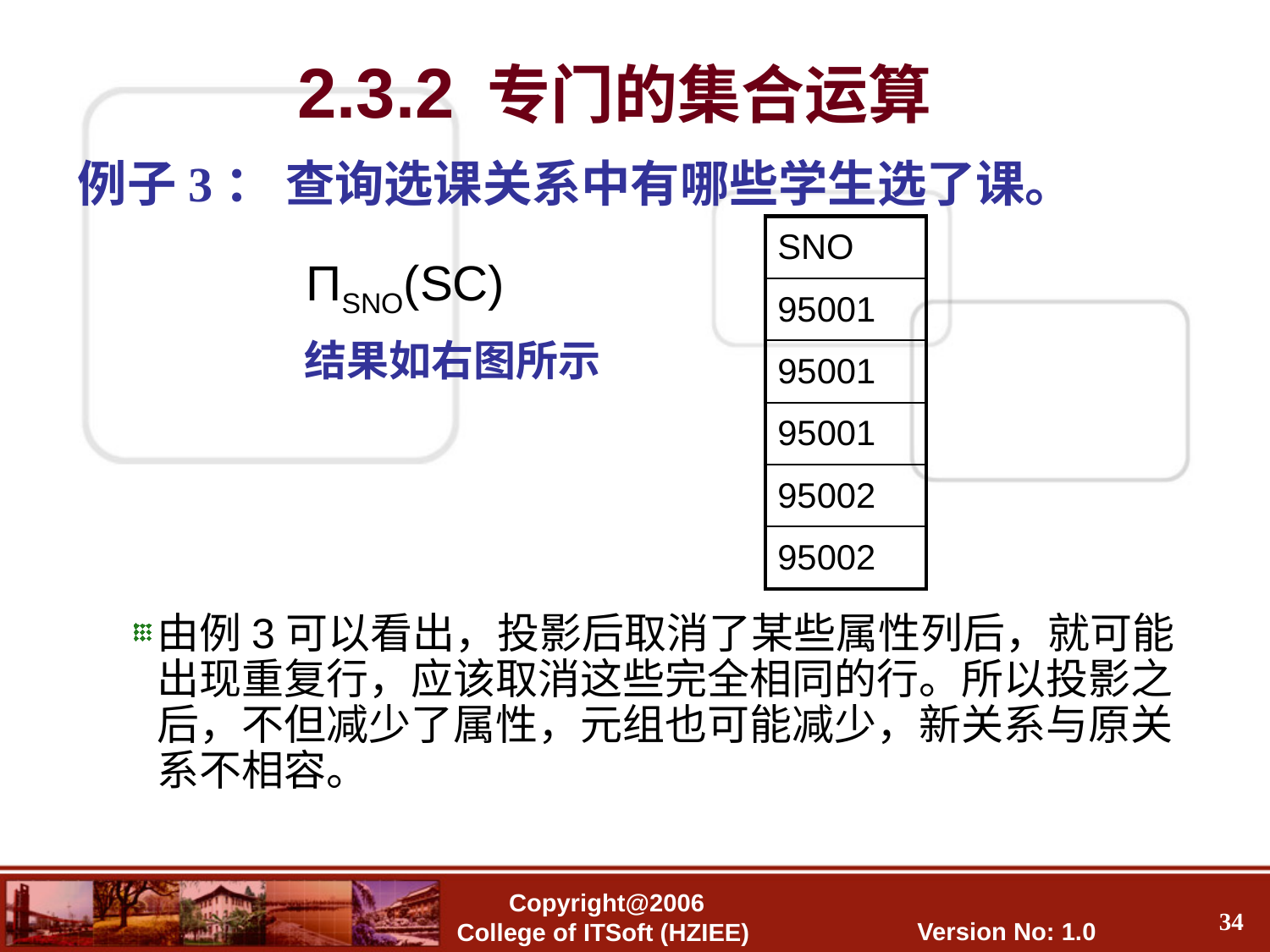

2.3.2 专门的集合运算
例子3： 查询选课关系中有哪些学生选了课。
| SNO |
| --- |
| 95001 |
| 95001 |
| 95001 |
| 95002 |
| 95002 |
     ΠSNO(SC)
      结果如右图所示
由例3可以看出，投影后取消了某些属性列后，就可能出现重复行，应该取消这些完全相同的行。所以投影之后，不但减少了属性，元组也可能减少，新关系与原关系不相容。